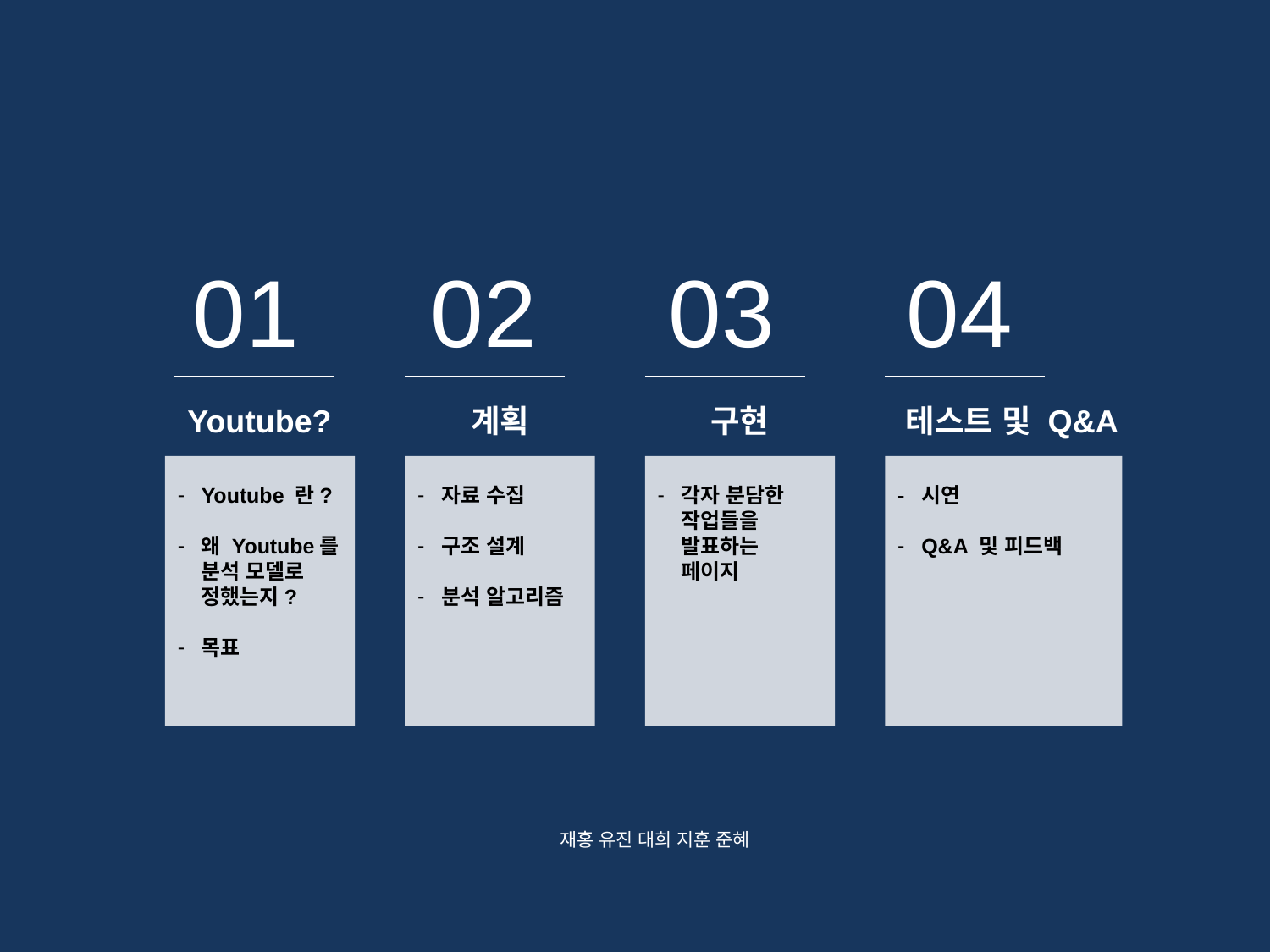

01     02     03     04
Youtube?
계획
구현
테스트 및 Q&A

Youtube 란?

왜 Youtube를 분석 모델로 정했는지?

목표

자료 수집

구조 설계

분석 알고리즘

각자 분담한 작업들을 발표하는 페이지

-  시연

Q&A 및 피드백
재홍 유진 대희 지훈 준혜